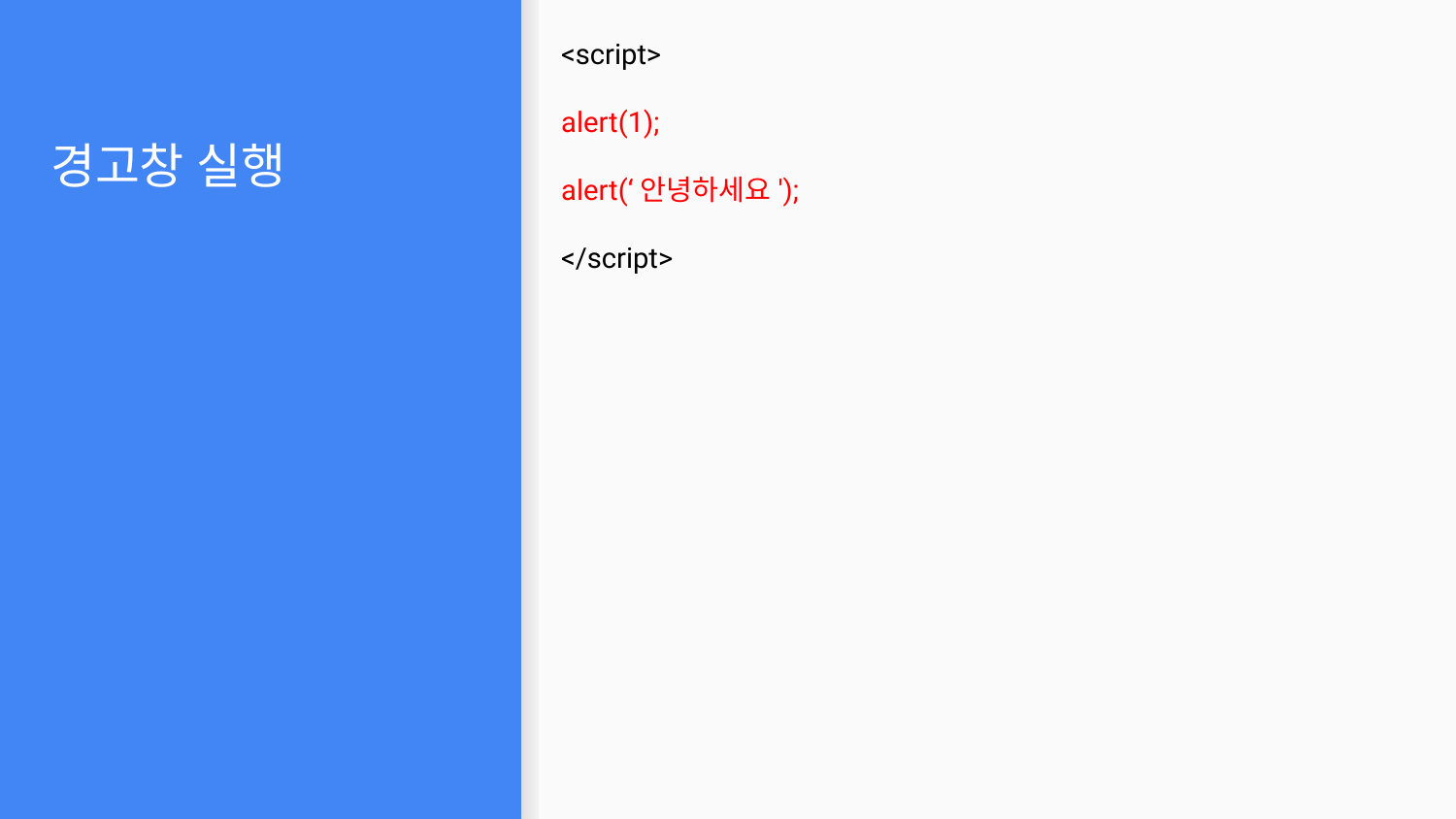

<script>

alert(1);

alert(‘안녕하세요');

</script>
# 경고창 실행